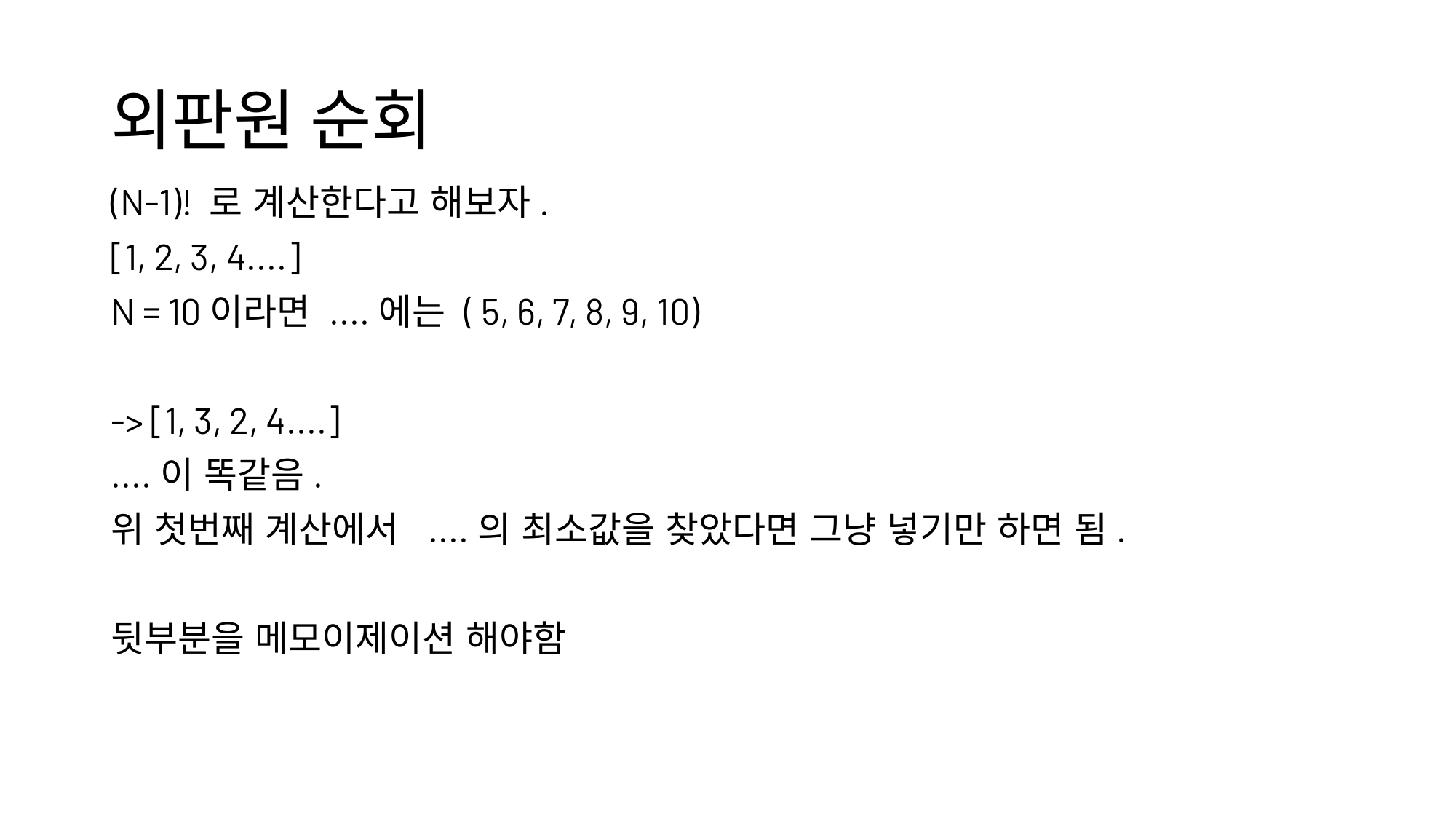

# 외판원 순회
(N-1)! 로 계산한다고 해보자.
[1, 2, 3, 4....]
N = 10이라면 ....에는 ( 5, 6, 7, 8, 9, 10)

-> [1, 3, 2, 4....]
....이 똑같음.
위 첫번째 계산에서  ....의 최소값을 찾았다면 그냥 넣기만 하면 됨.

뒷부분을 메모이제이션 해야함